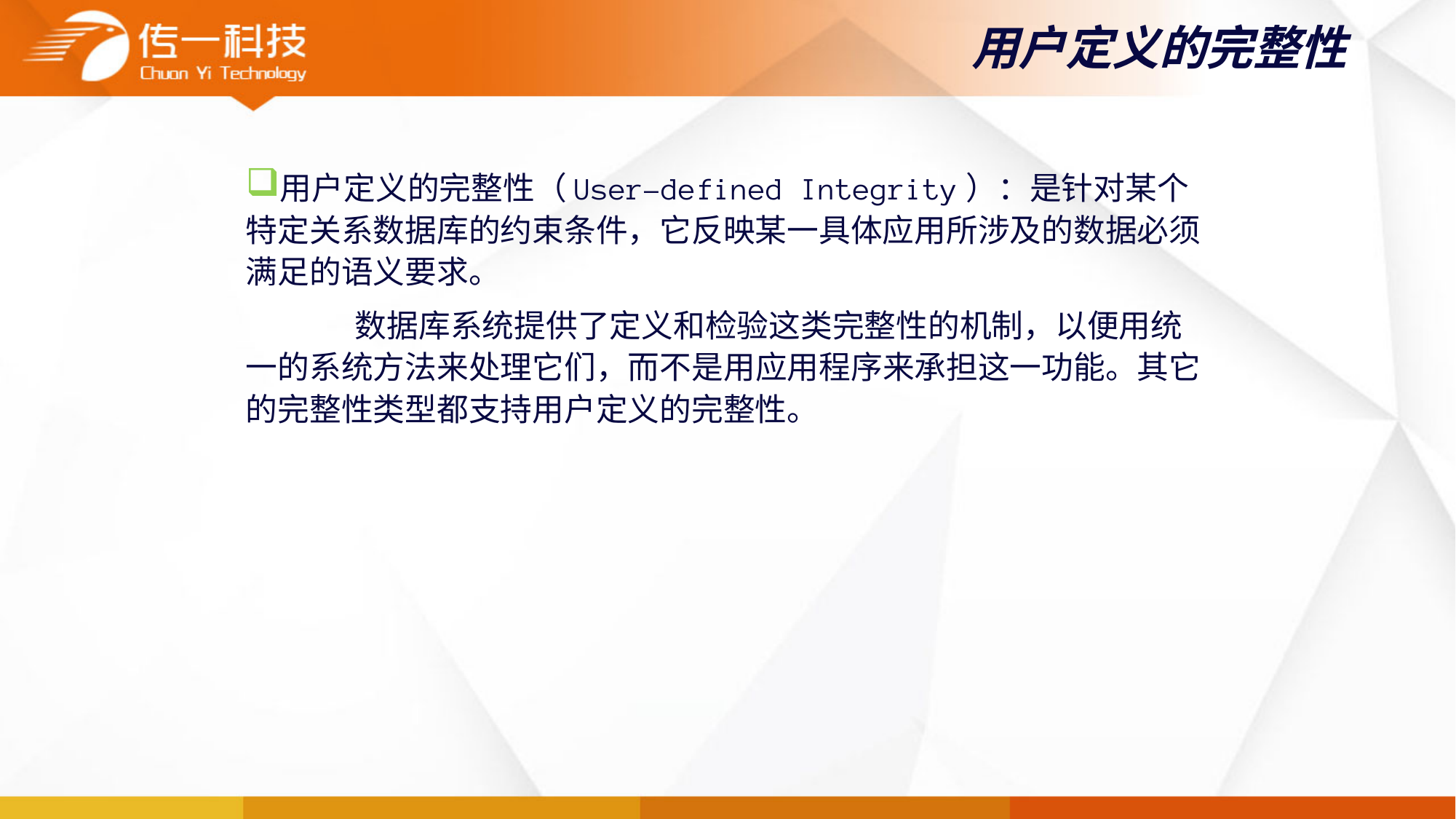

# 用户定义的完整性
用户定义的完整性（User-defined Integrity）：是针对某个特定关系数据库的约束条件，它反映某一具体应用所涉及的数据必须满足的语义要求。
	数据库系统提供了定义和检验这类完整性的机制，以便用统一的系统方法来处理它们，而不是用应用程序来承担这一功能。其它的完整性类型都支持用户定义的完整性。